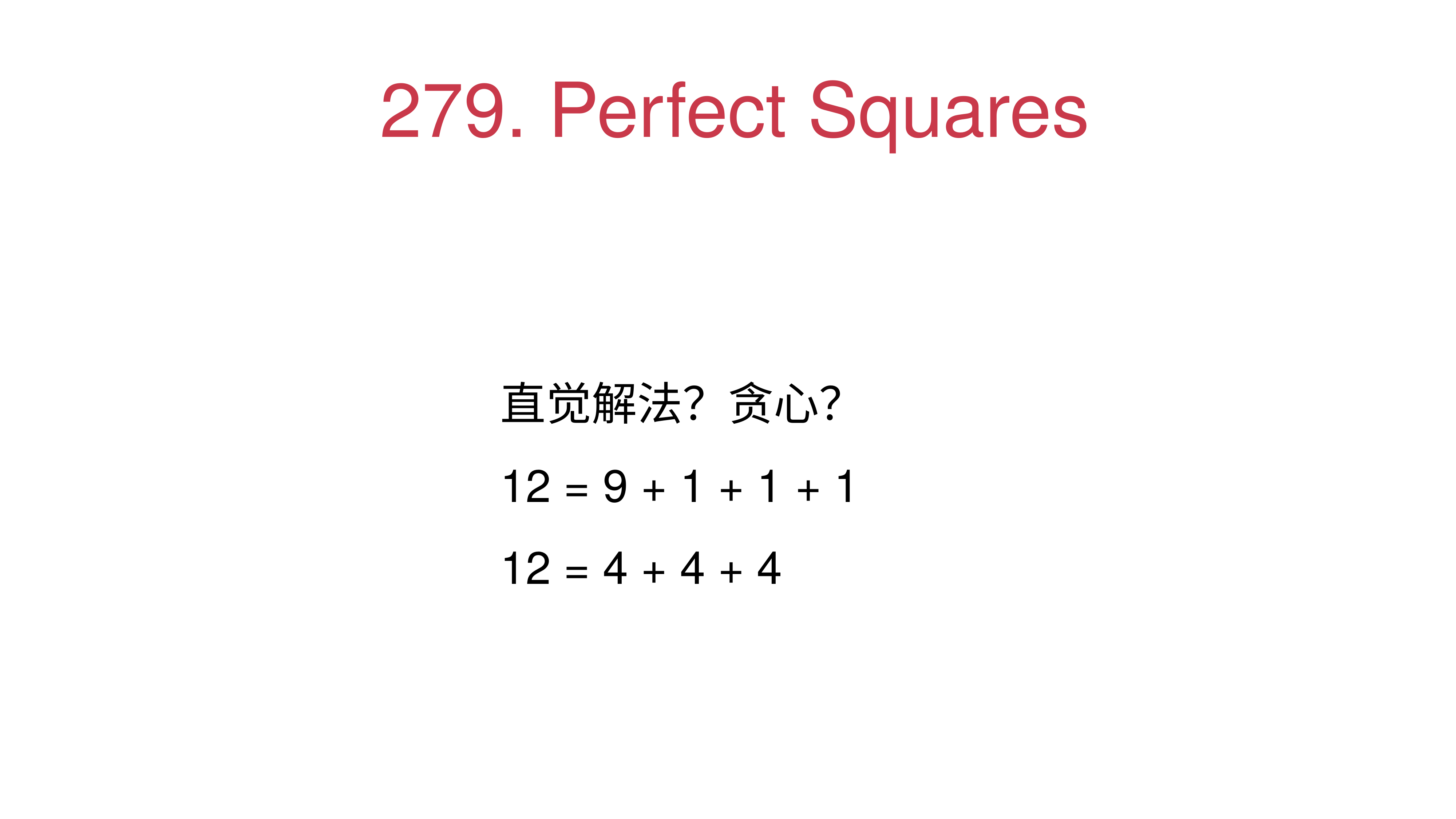

# 279. Perfect Squares
直觉解法？贪心？
12 = 9 + 1 + 1 + 1
12 = 4 + 4 + 4